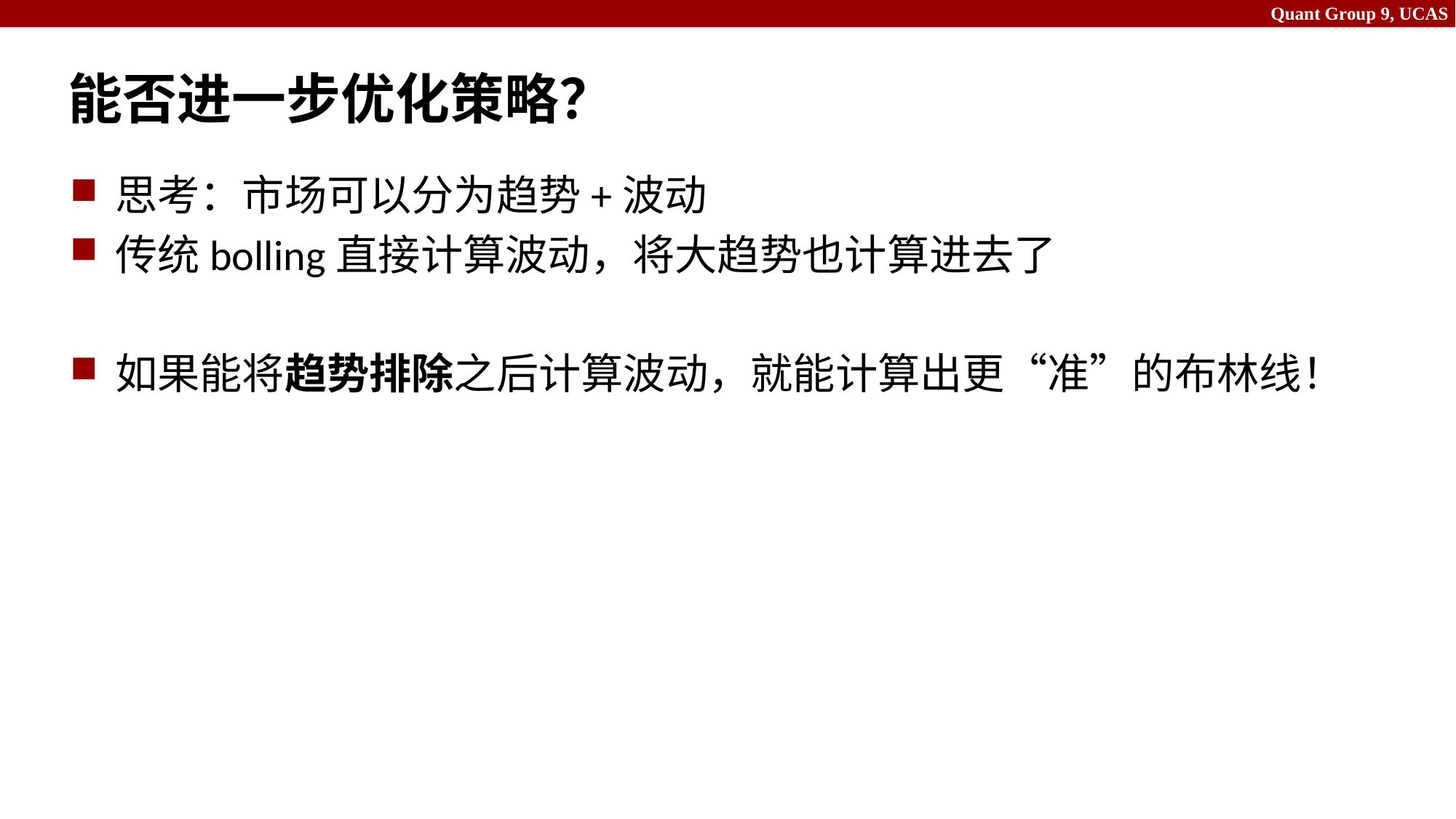

# 能否进一步优化策略？
思考：市场可以分为趋势+波动
传统bolling直接计算波动，将大趋势也计算进去了

如果能将趋势排除之后计算波动，就能计算出更“准”的布林线！